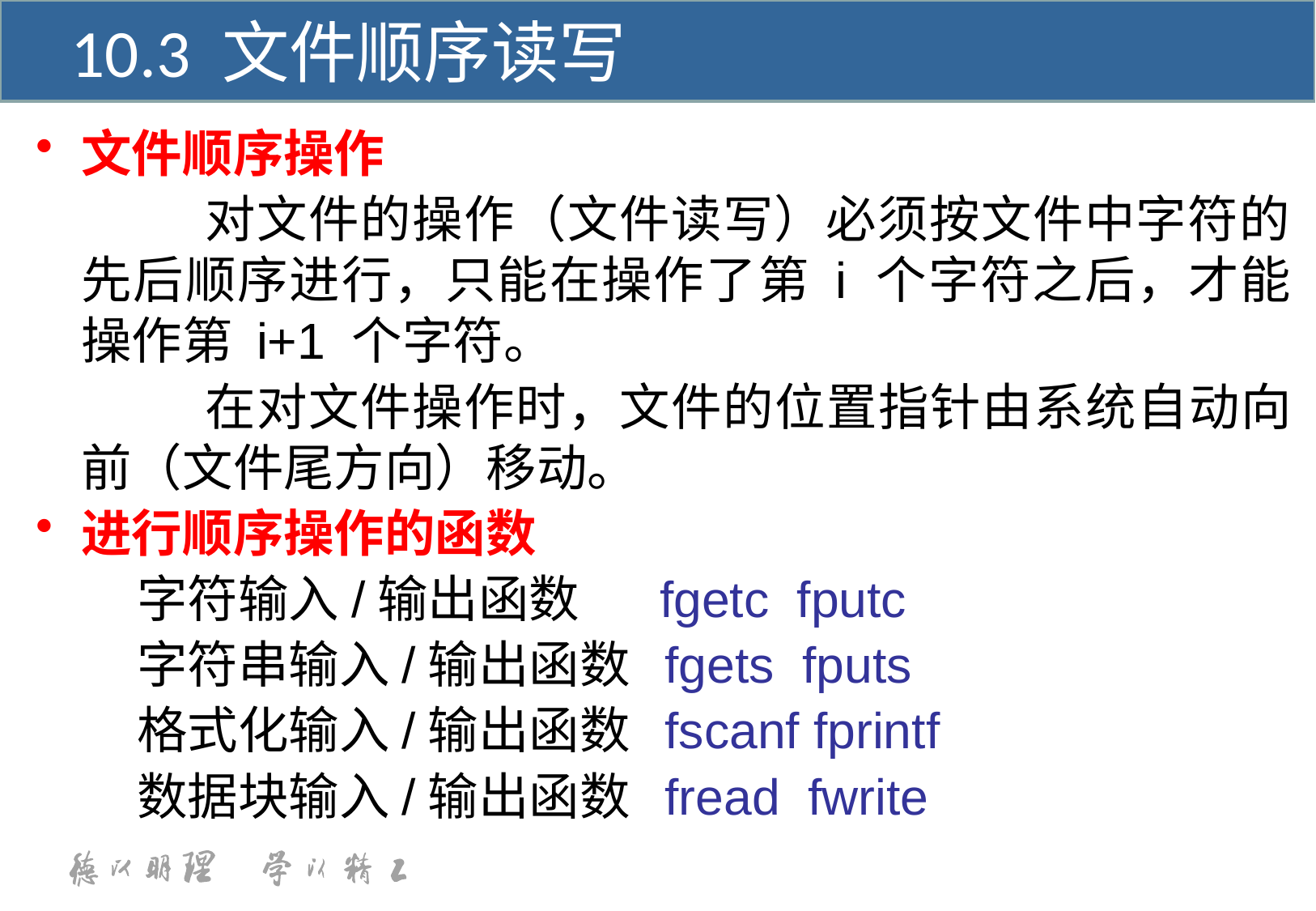

10.3 文件顺序读写
文件顺序操作
		对文件的操作（文件读写）必须按文件中字符的先后顺序进行，只能在操作了第 i 个字符之后，才能操作第 i+1 个字符。
		在对文件操作时，文件的位置指针由系统自动向前（文件尾方向）移动。
进行顺序操作的函数
　　字符输入/输出函数      fgetc  fputc
　　字符串输入/输出函数  fgets  fputs
　　格式化输入/输出函数  fscanf fprintf
　　数据块输入/输出函数  fread  fwrite